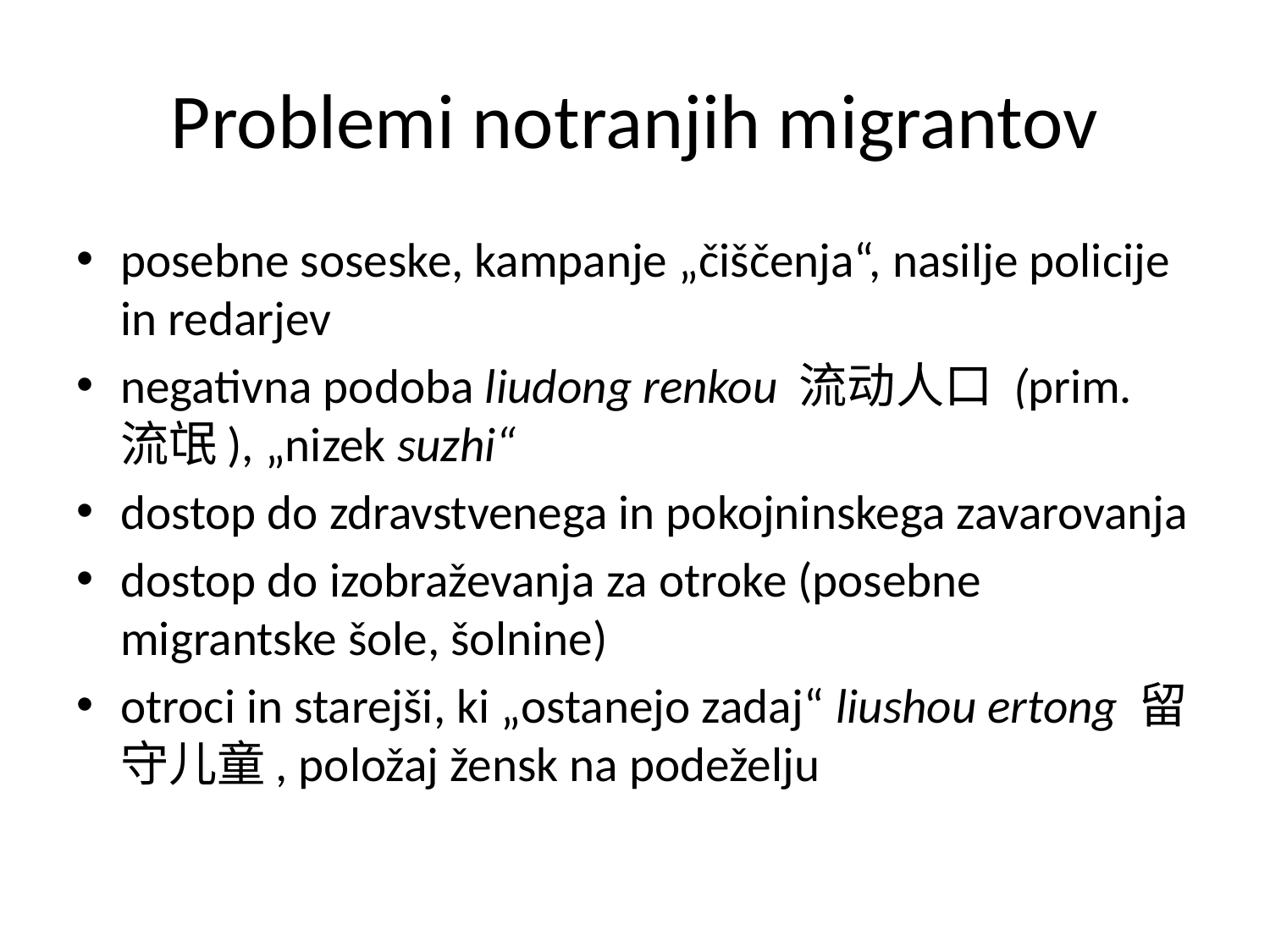

# Problemi notranjih migrantov
posebne soseske, kampanje „čiščenja“, nasilje policije in redarjev
negativna podoba liudong renkou 流动人口 (prim. 流氓), „nizek suzhi“
dostop do zdravstvenega in pokojninskega zavarovanja
dostop do izobraževanja za otroke (posebne migrantske šole, šolnine)
otroci in starejši, ki „ostanejo zadaj“ liushou ertong 留守儿童, položaj žensk na podeželju